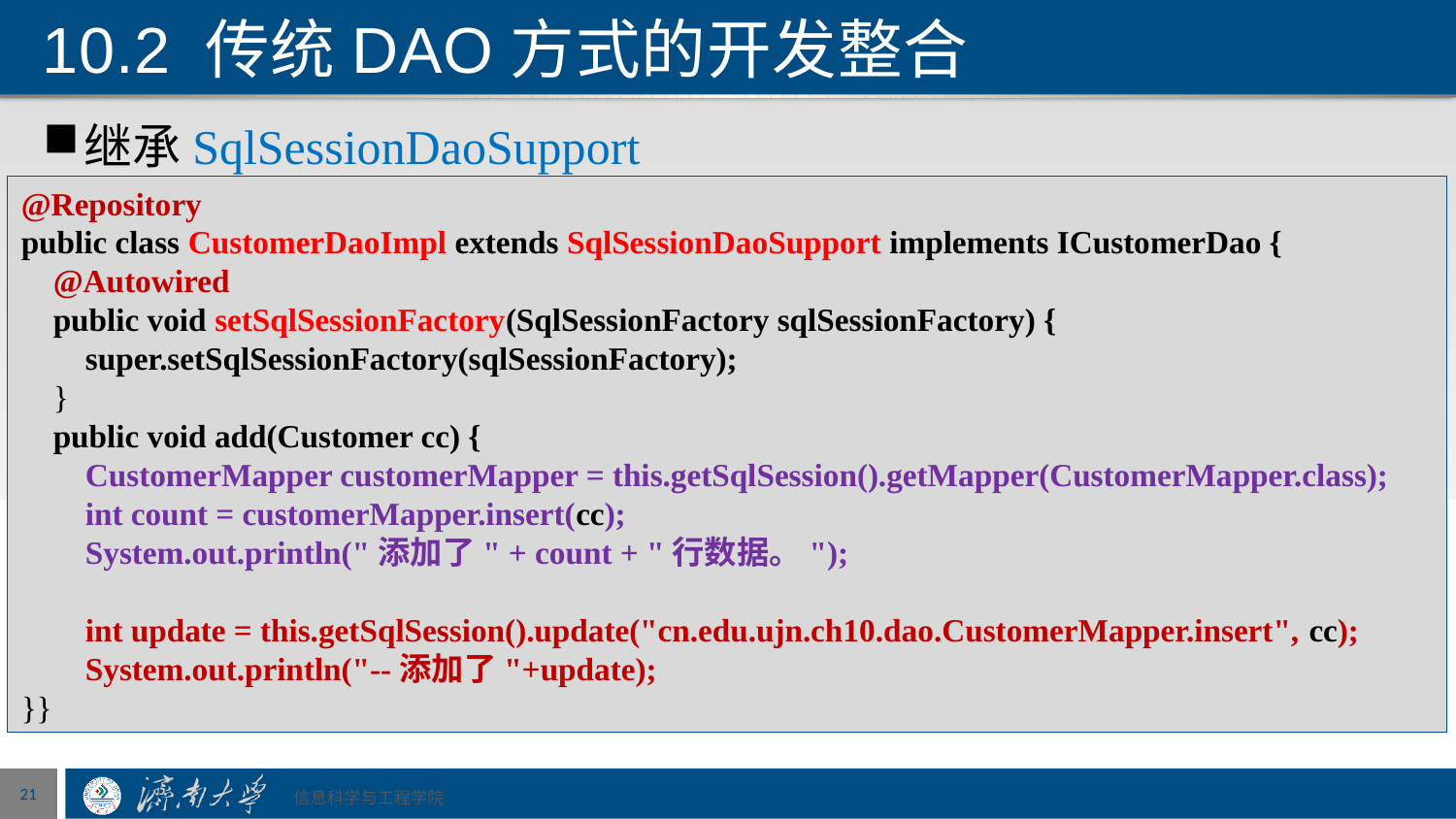

# 10.2 传统DAO方式的开发整合
继承SqlSessionDaoSupport
@Repository
public class CustomerDaoImpl extends SqlSessionDaoSupport implements ICustomerDao {
    @Autowired
    public void setSqlSessionFactory(SqlSessionFactory sqlSessionFactory) {
        super.setSqlSessionFactory(sqlSessionFactory);
    }
    public void add(Customer cc) {
        CustomerMapper customerMapper = this.getSqlSession().getMapper(CustomerMapper.class);
        int count = customerMapper.insert(cc);
        System.out.println("添加了" + count + "行数据。");

        int update = this.getSqlSession().update("cn.edu.ujn.ch10.dao.CustomerMapper.insert", cc);
        System.out.println("--添加了"+update);
}}